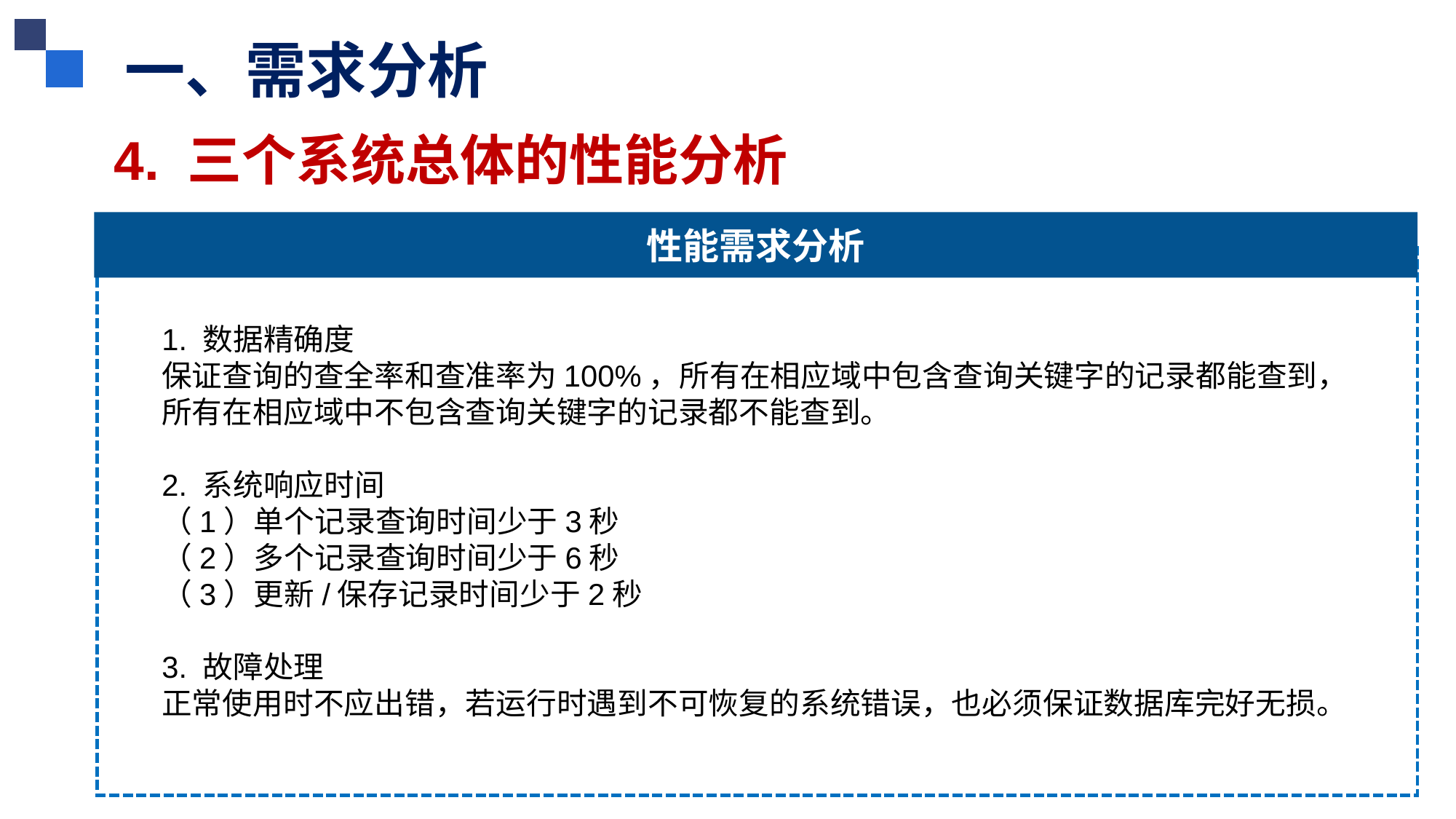

一、需求分析

4. 三个系统总体的性能分析
性能需求分析

1. 数据精确度保证查询的查全率和查准率为100%，所有在相应域中包含查询关键字的记录都能查到，所有在相应域中不包含查询关键字的记录都不能查到。

2. 系统响应时间
（1）单个记录查询时间少于3秒
（2）多个记录查询时间少于6秒
（3）更新/保存记录时间少于2秒

3. 故障处理
正常使用时不应出错，若运行时遇到不可恢复的系统错误，也必须保证数据库完好无损。